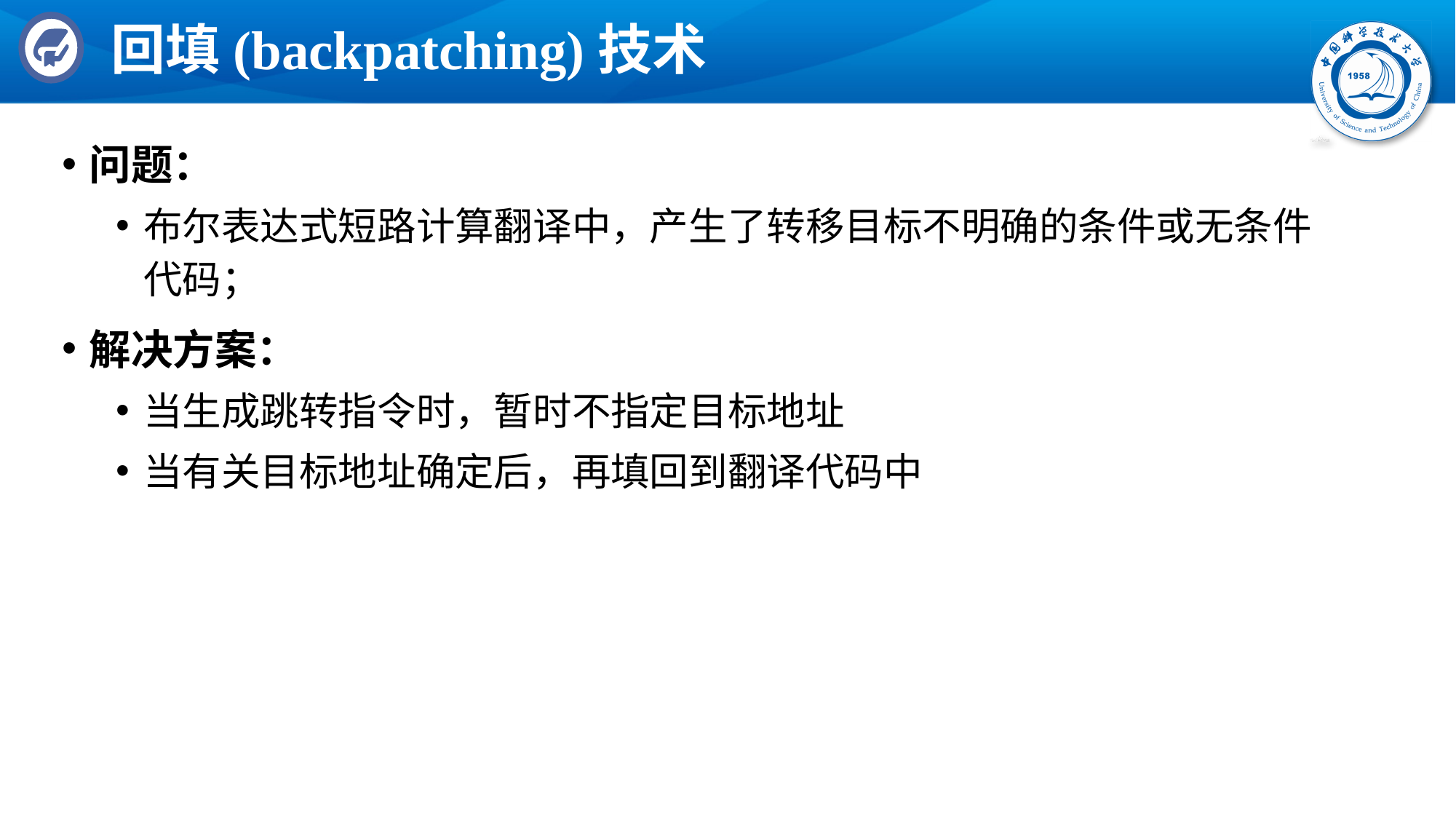

# 回填(backpatching)技术
问题：
布尔表达式短路计算翻译中，产生了转移目标不明确的条件或无条件代码；
解决方案：
当生成跳转指令时，暂时不指定目标地址
当有关目标地址确定后，再填回到翻译代码中